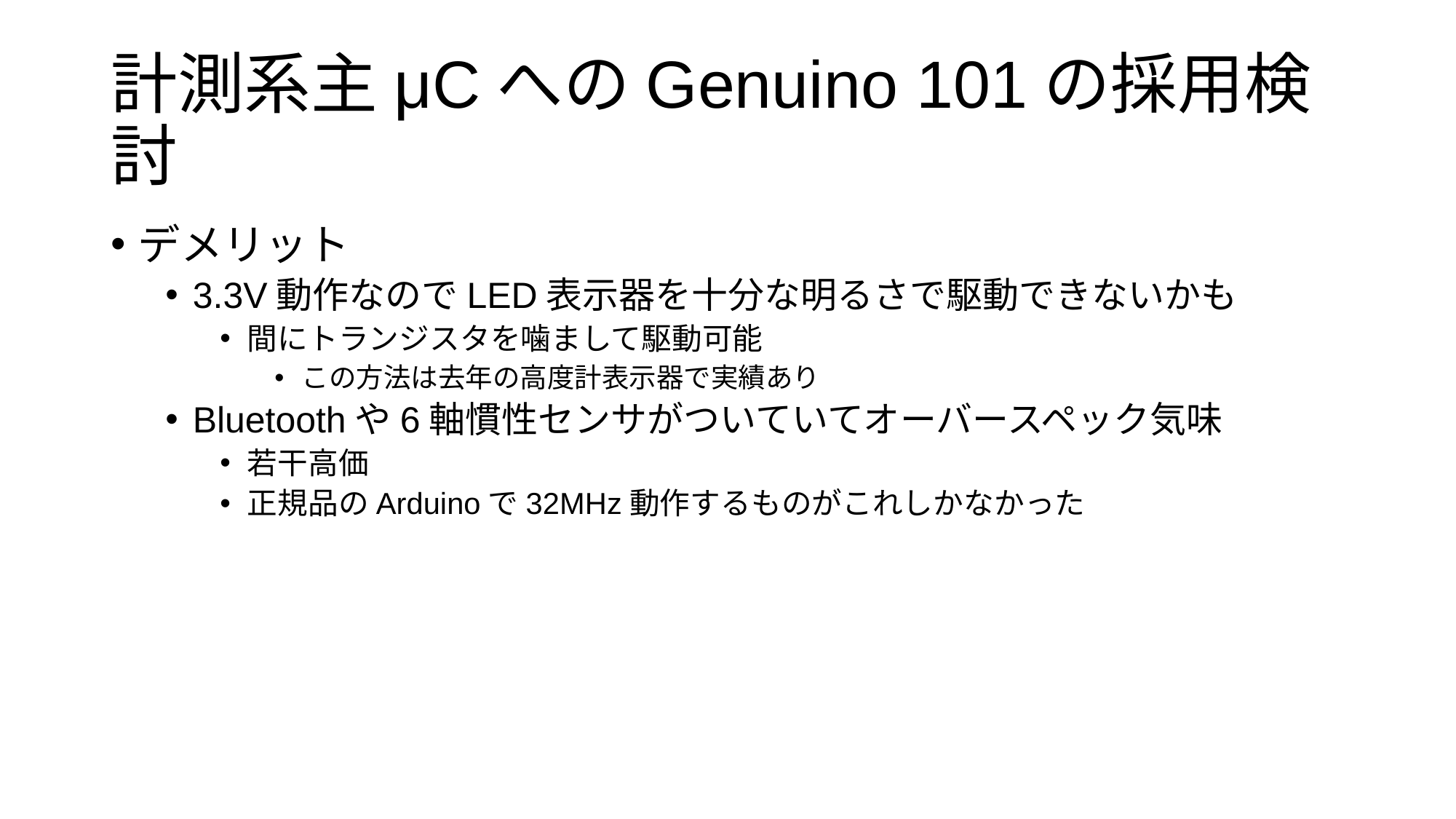

# 計測系主μCへのGenuino 101の採用検討
デメリット
3.3V動作なのでLED表示器を十分な明るさで駆動できないかも
間にトランジスタを噛まして駆動可能
この方法は去年の高度計表示器で実績あり
Bluetoothや6軸慣性センサがついていてオーバースペック気味
若干高価
正規品のArduinoで32MHz動作するものがこれしかなかった